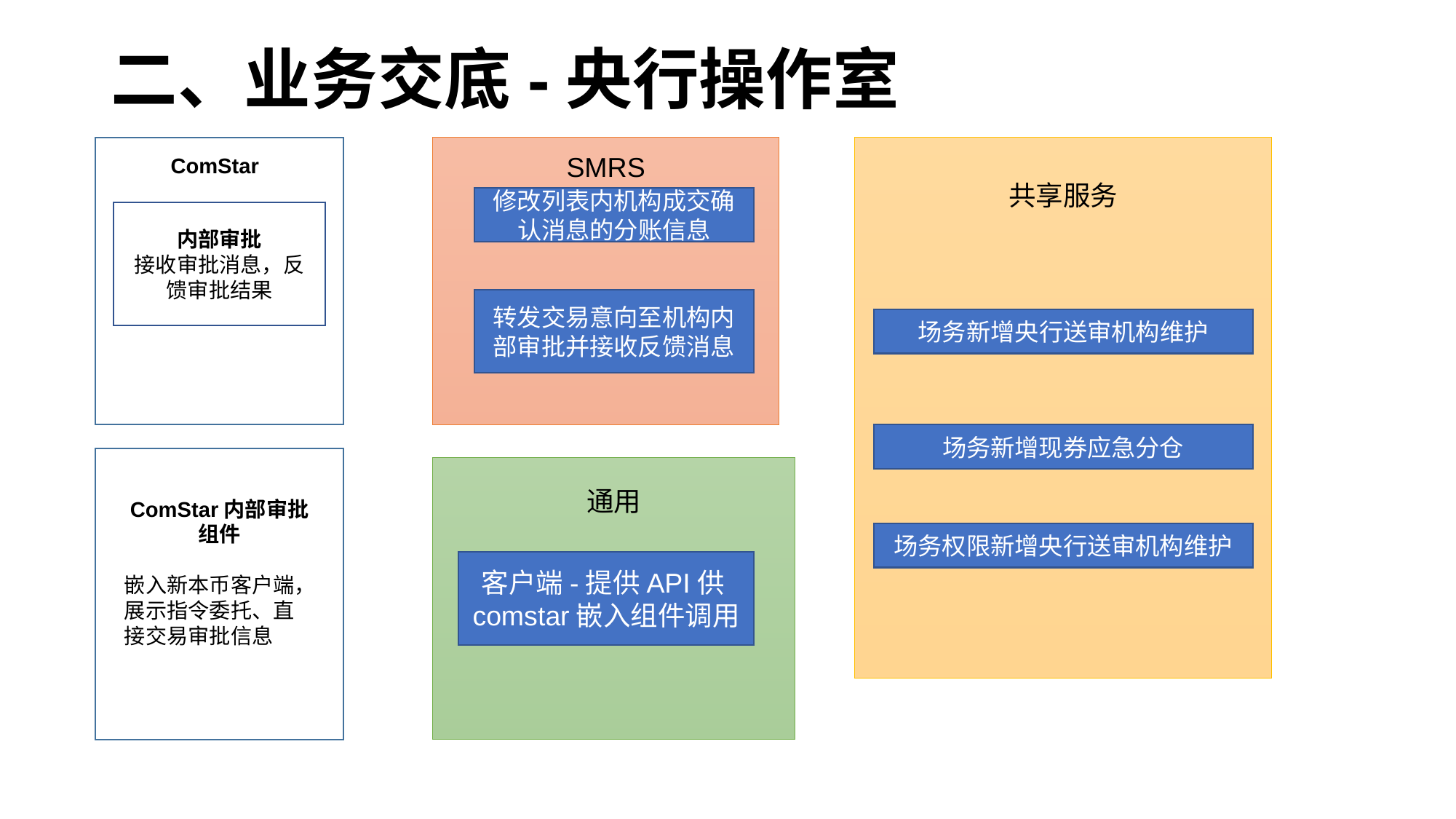

# 二、业务交底-央行操作室

SMRS

共享服务

ComStar
修改列表内机构成交确认消息的分账信息
内部审批
接收审批消息，反馈审批结果
转发交易意向至机构内部审批并接收反馈消息
场务新增央行送审机构维护
场务新增现券应急分仓

通用

ComStar内部审批
组件

嵌入新本币客户端，展示指令委托、直接交易审批信息
场务权限新增央行送审机构维护
客户端-提供API供comstar嵌入组件调用